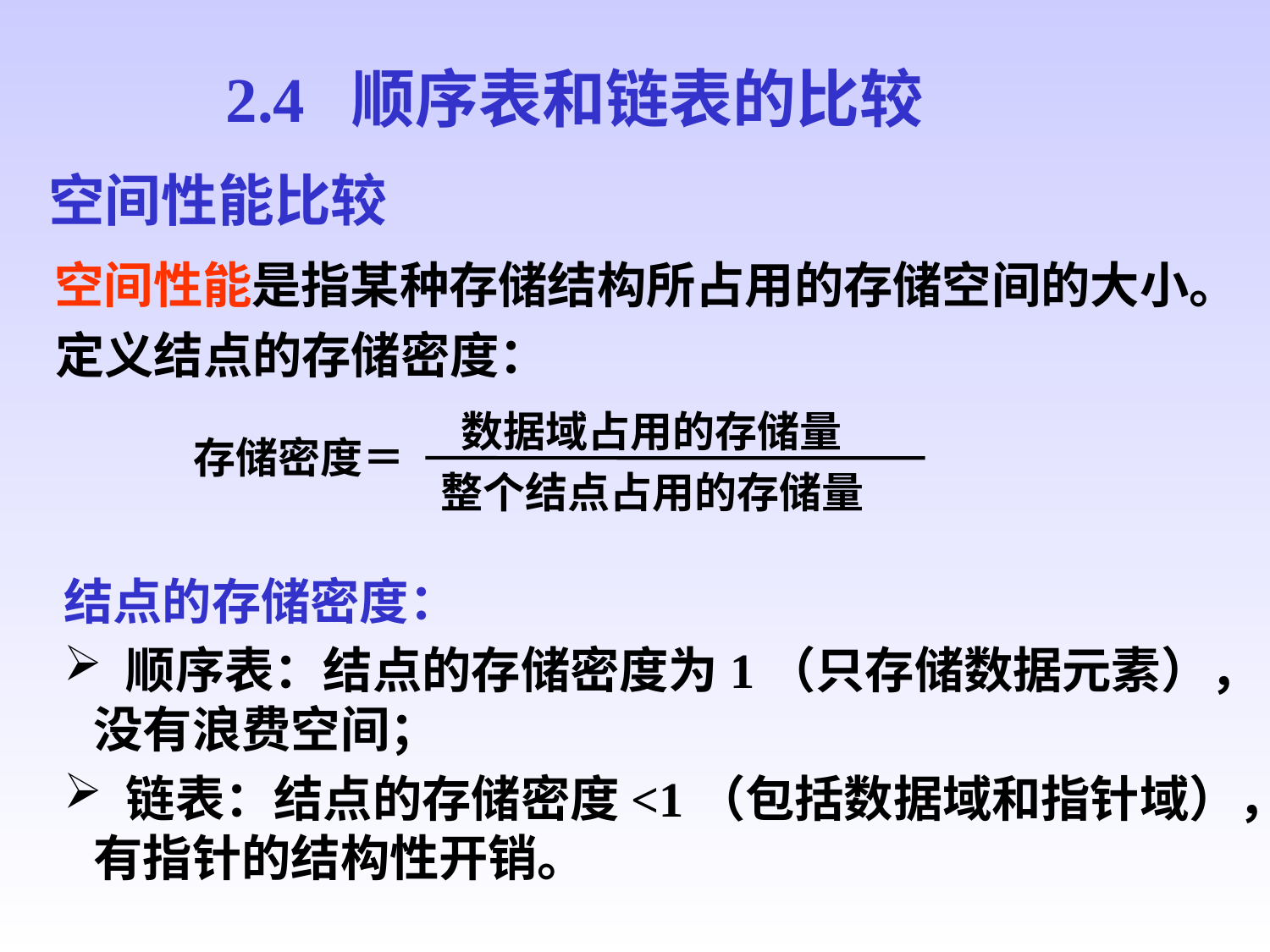

2.4  顺序表和链表的比较
空间性能比较
空间性能是指某种存储结构所占用的存储空间的大小。
定义结点的存储密度：

 数据域占用的存储量
整个结点占用的存储量
存储密度＝

结点的存储密度：
 顺序表：结点的存储密度为1（只存储数据元素），没有浪费空间；
 链表：结点的存储密度<1（包括数据域和指针域），有指针的结构性开销。